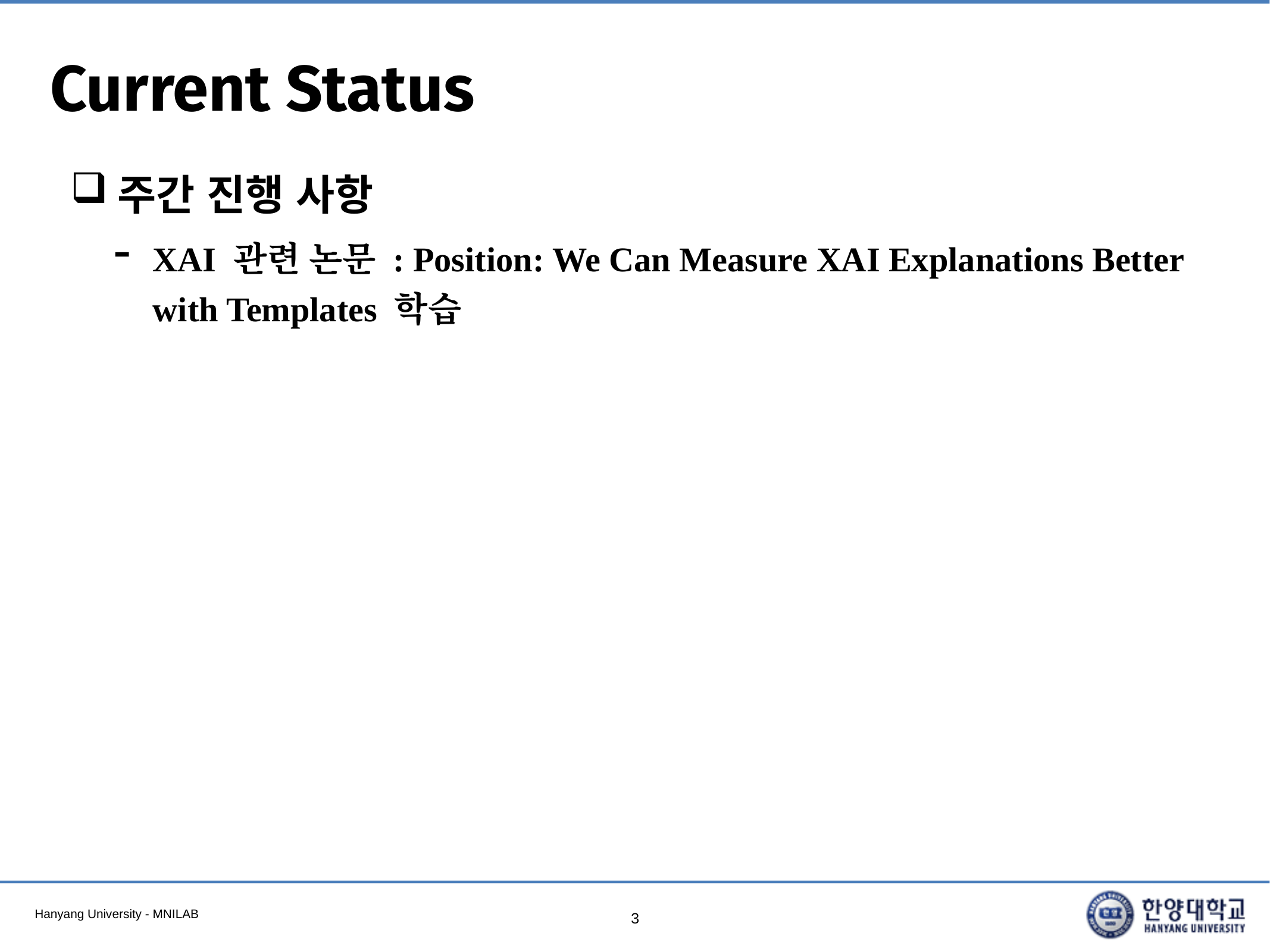

# Current Status
주간 진행 사항
XAI 관련 논문 : Position: We Can Measure XAI Explanations Better with Templates 학습
3